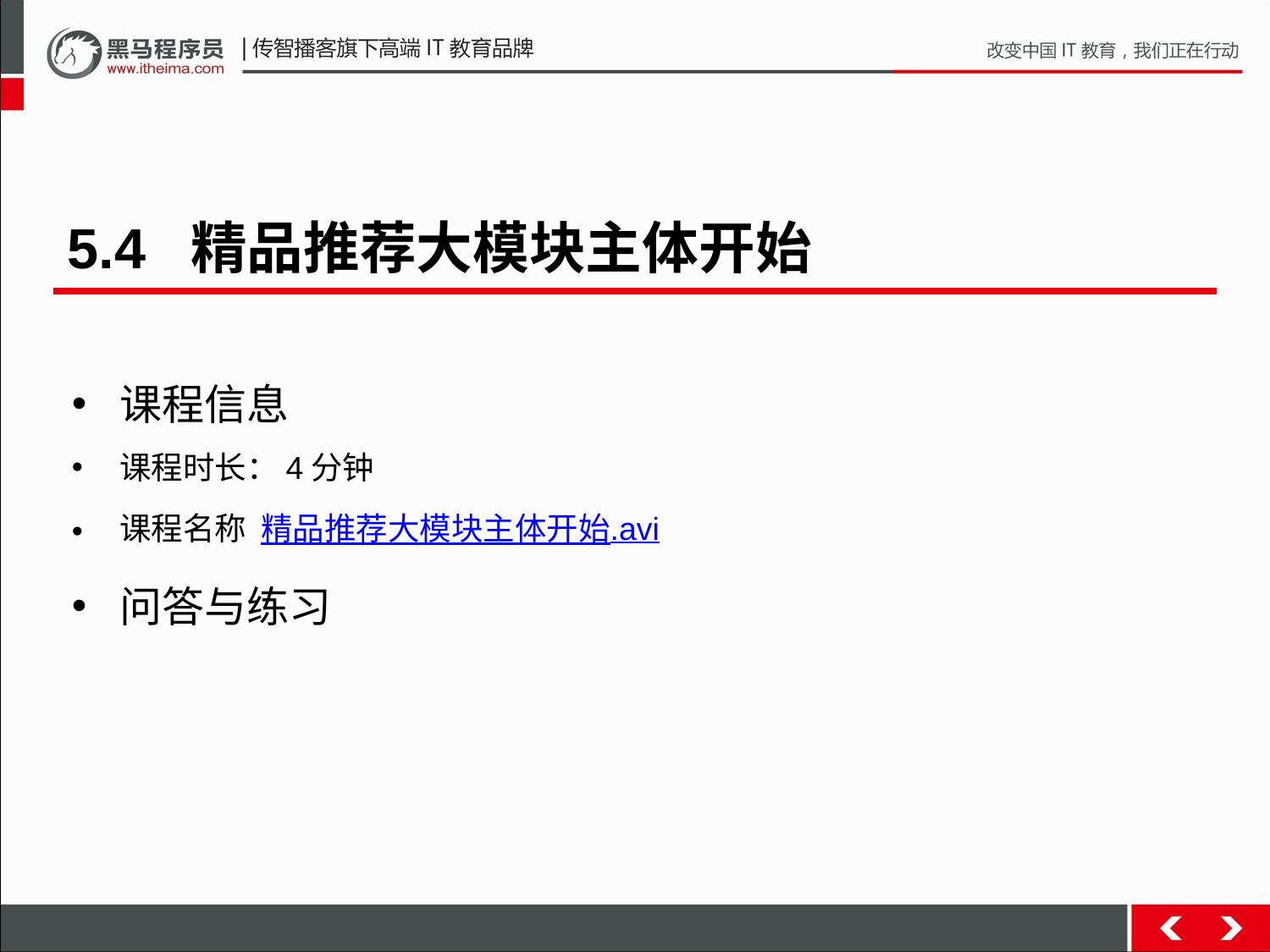

5.4  精品推荐大模块主体开始
课程信息
课程时长：4分钟
课程名称  精品推荐大模块主体开始.avi
问答与练习